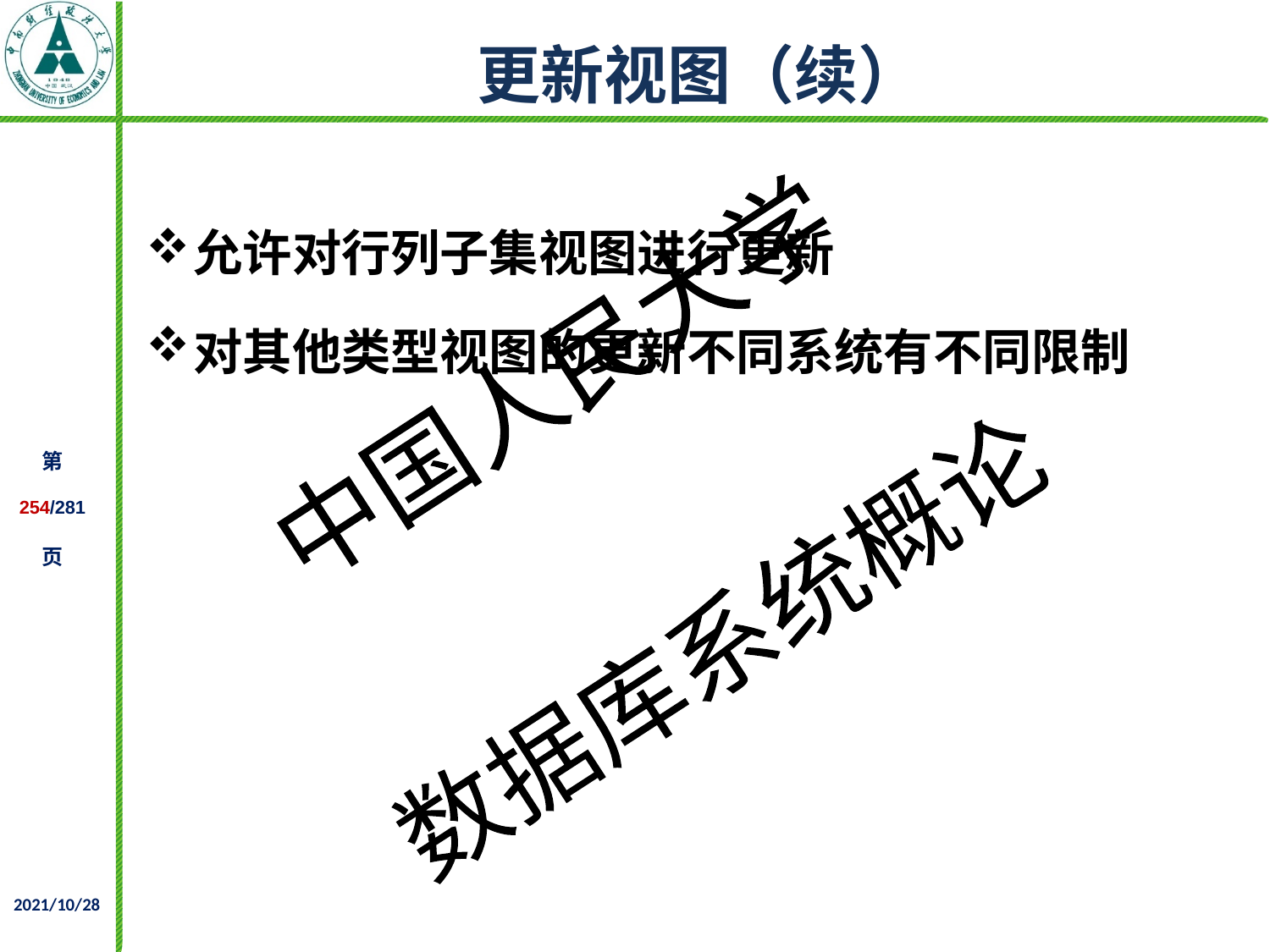

# 更新视图（续）
允许对行列子集视图进行更新
对其他类型视图的更新不同系统有不同限制
2021/10/28